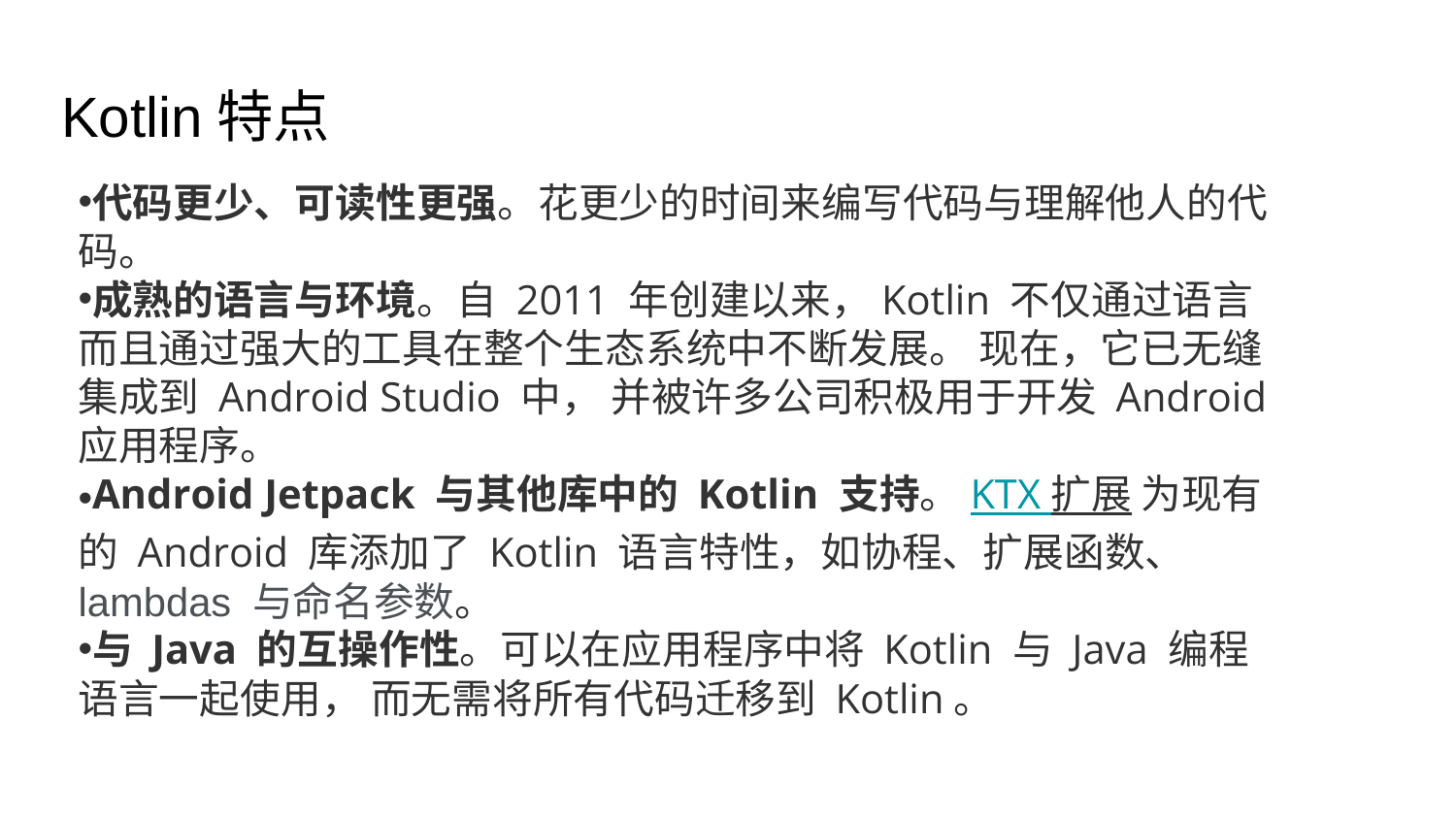

# Kotlin特点
代码更少、可读性更强。花更少的时间来编写代码与理解他人的代码。
成熟的语言与环境。自 2011 年创建以来，Kotlin 不仅通过语言而且通过强大的工具在整个生态系统中不断发展。 现在，它已无缝集成到 Android Studio 中， 并被许多公司积极用于开发 Android 应用程序。
Android Jetpack 与其他库中的 Kotlin 支持。KTX 扩展 为现有的 Android 库添加了 Kotlin 语言特性，如协程、扩展函数、 lambdas 与命名参数。
与 Java 的互操作性。可以在应用程序中将 Kotlin 与 Java 编程语言一起使用， 而无需将所有代码迁移到 Kotlin。